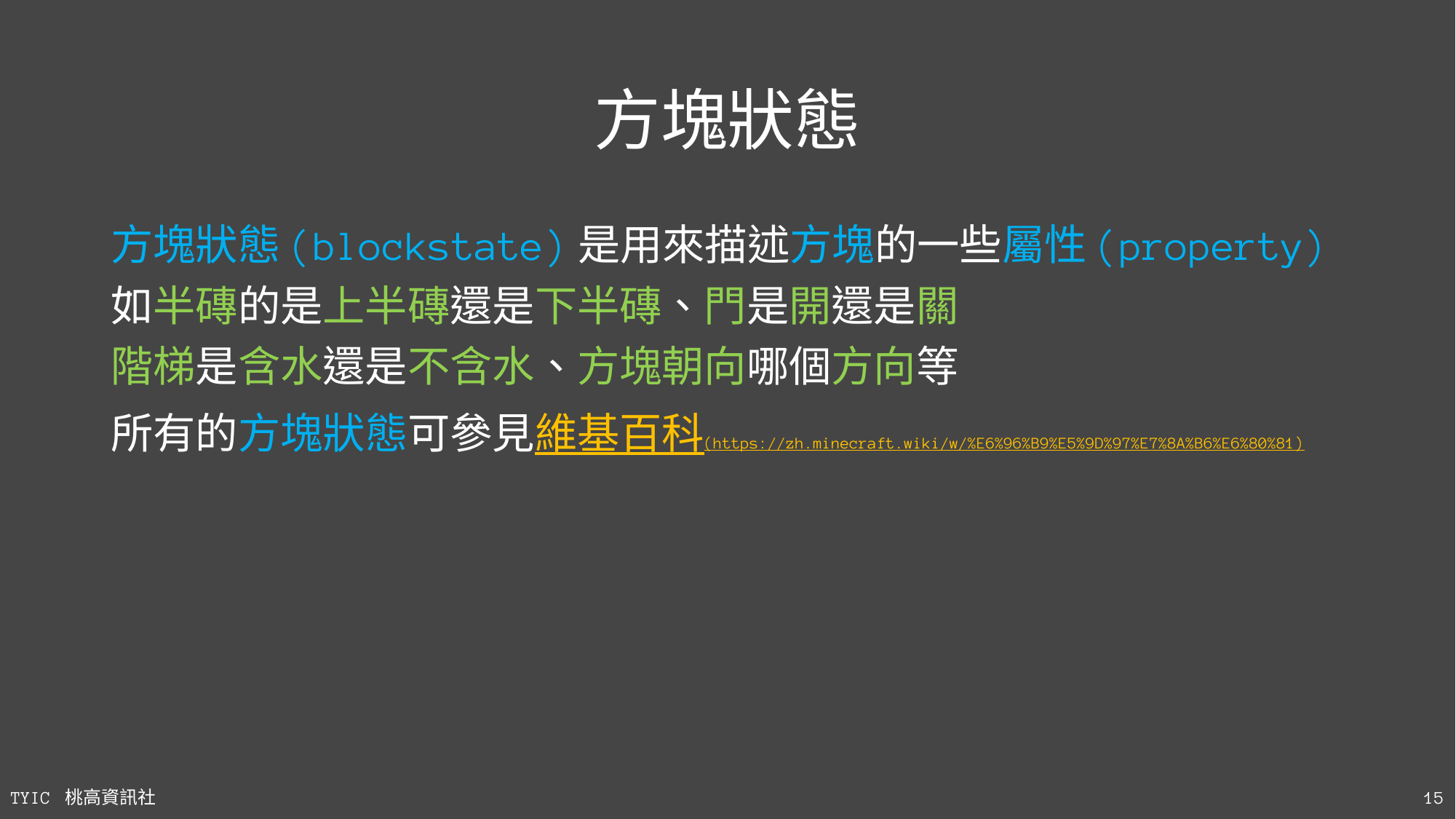

# 方塊狀態
方塊狀態(blockstate)是用來描述方塊的一些屬性(property)
如半磚的是上半磚還是下半磚、門是開還是關
階梯是含水還是不含水、方塊朝向哪個方向等
所有的方塊狀態可參見維基百科(https://zh.minecraft.wiki/w/%E6%96%B9%E5%9D%97%E7%8A%B6%E6%80%81)